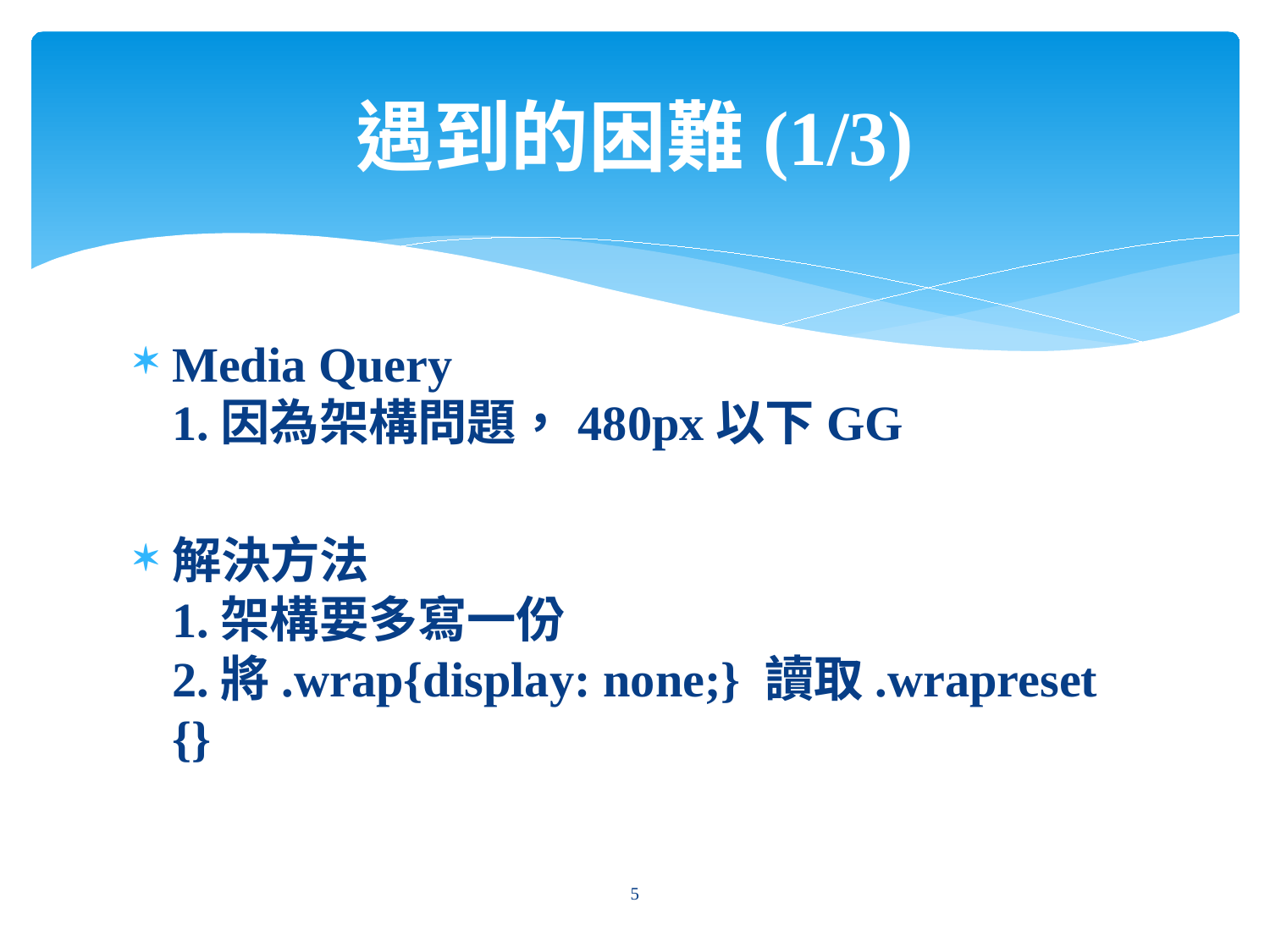

# 遇到的困難(1/3)
Media Query
1.因為架構問題，480px以下GG

解決方法
1.架構要多寫一份
2.將.wrap{display: none;} 讀取.wrapreset {}

5